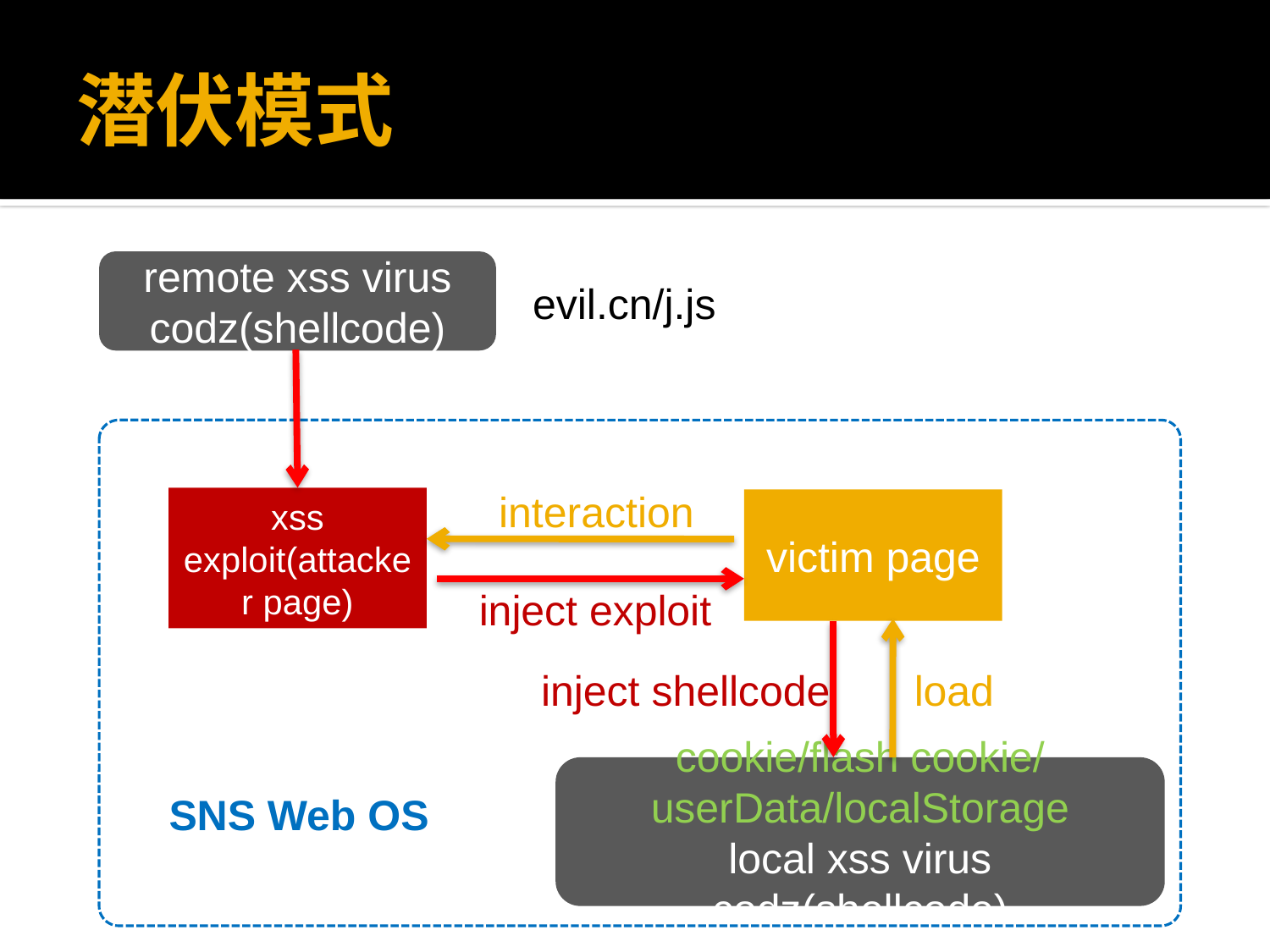

# 潜伏模式
remote xss virus codz(shellcode)
evil.cn/j.js

interaction
xss exploit(attacker page)
victim page
inject exploit
inject shellcode
load
cookie/flash cookie/
userData/localStorage
local xss virus codz(shellcode)
SNS Web OS